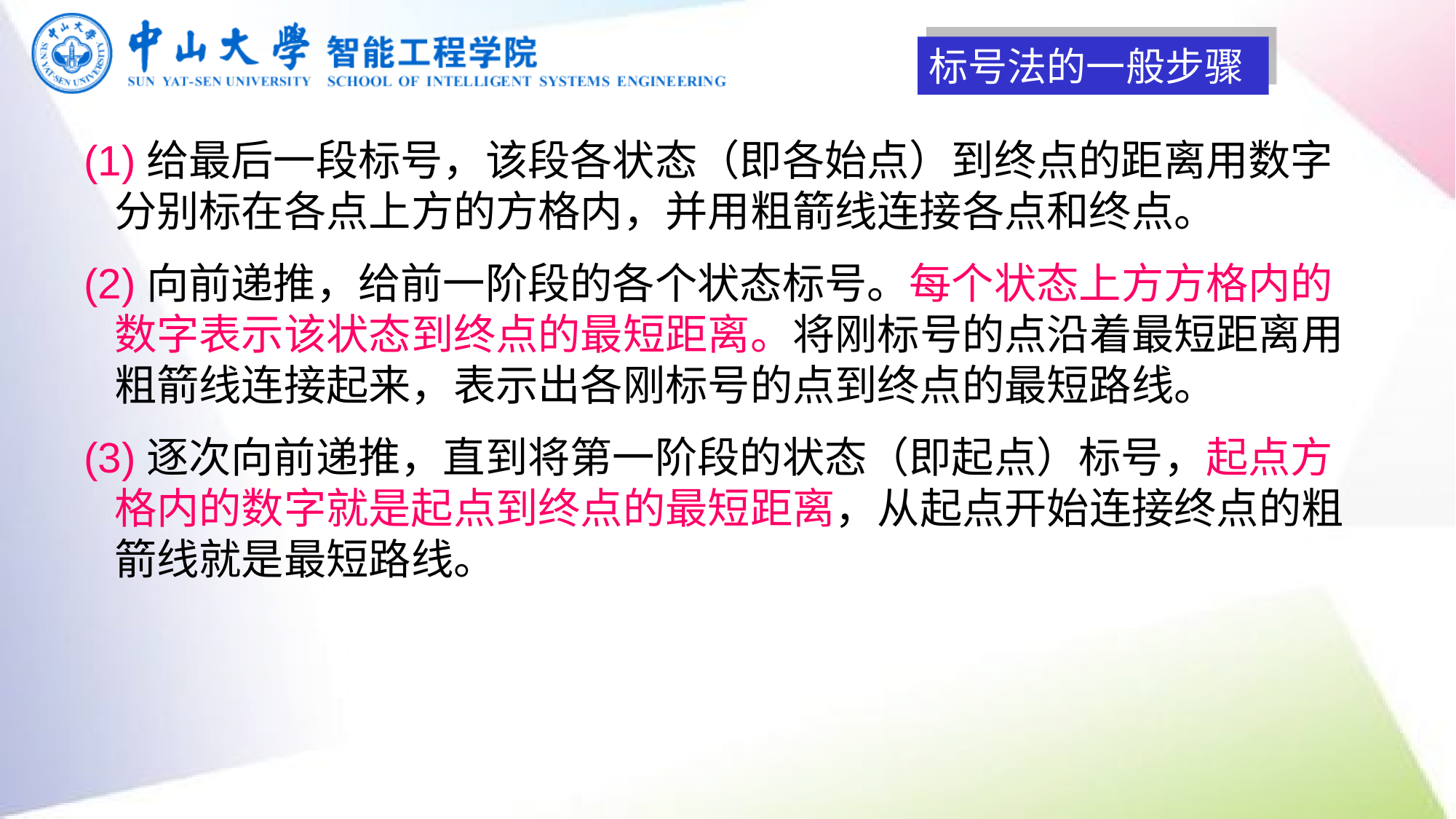

标号法的一般步骤
(1)给最后一段标号，该段各状态（即各始点）到终点的距离用数字分别标在各点上方的方格内，并用粗箭线连接各点和终点。
(2)向前递推，给前一阶段的各个状态标号。每个状态上方方格内的数字表示该状态到终点的最短距离。将刚标号的点沿着最短距离用粗箭线连接起来，表示出各刚标号的点到终点的最短路线。
(3)逐次向前递推，直到将第一阶段的状态（即起点）标号，起点方格内的数字就是起点到终点的最短距离，从起点开始连接终点的粗箭线就是最短路线。